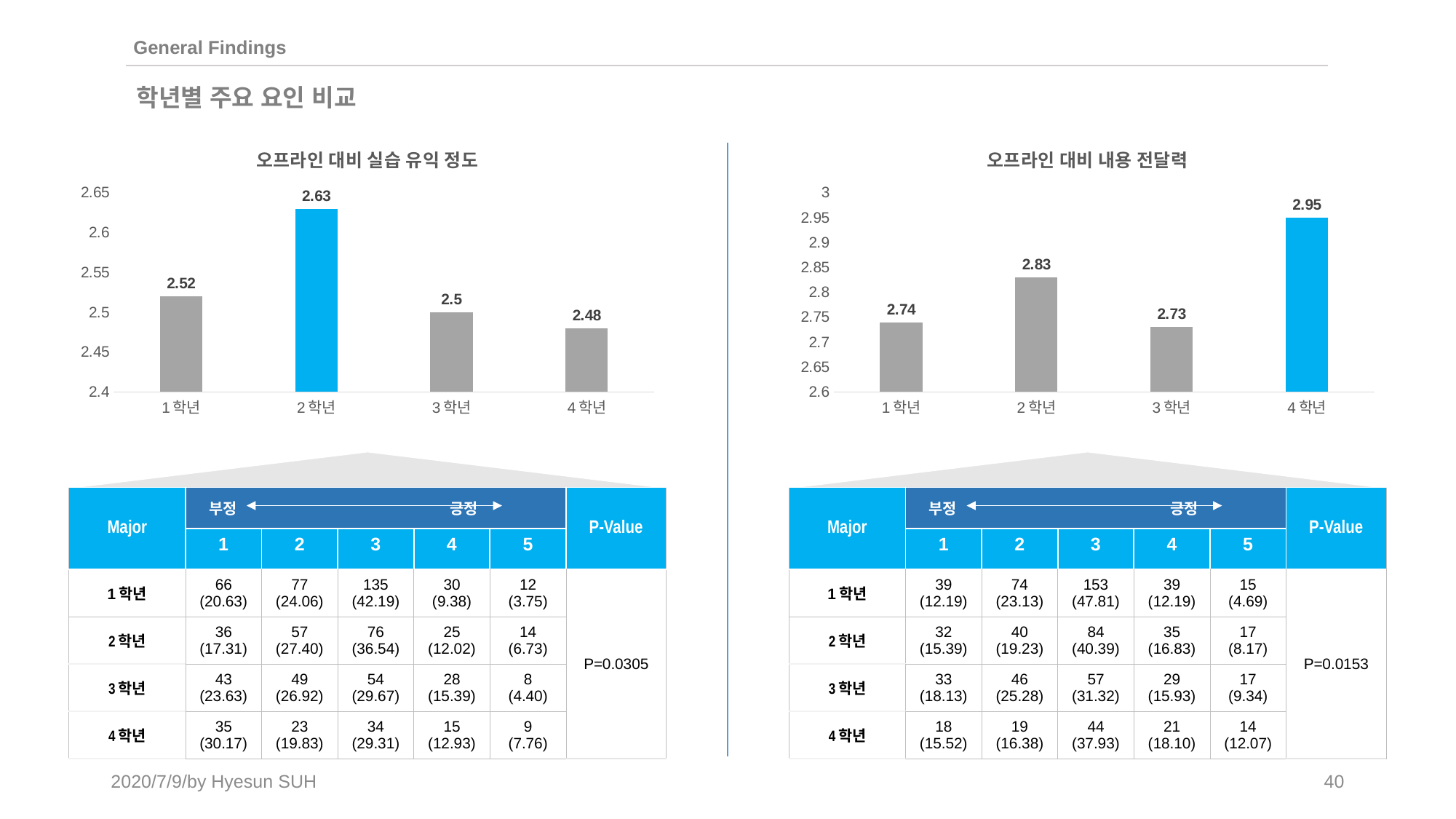

General Findings
학년별 주요 요인 비교

### Chart:

| Category | 오프라인 대비 실습 유익 정도 |
|---|---|
| 1학년 | 2.52 |
| 2학년 | 2.63 |
| 3학년 | 2.5 |
| 4학년 | 2.48 |

### Chart:

| Category | 오프라인 대비 내용 전달력 |
|---|---|
| 1학년 | 2.74 |
| 2학년 | 2.83 |
| 3학년 | 2.73 |
| 4학년 | 2.95 |

| Major |  |  |  |  |  | P-Value |
| --- | --- | --- | --- | --- | --- | --- |
|  | 1 | 2 | 3 | 4 | 5 |  |
| 1학년 | 66 (20.63) | 77 (24.06) | 135 (42.19) | 30 (9.38) | 12 (3.75) | P=0.0305 |
| 2학년 | 36 (17.31) | 57 (27.40) | 76 (36.54) | 25 (12.02) | 14 (6.73) |  |
| 3학년 | 43 (23.63) | 49 (26.92) | 54 (29.67) | 28 (15.39) | 8 (4.40) |  |
| 4학년 | 35 (30.17) | 23 (19.83) | 34 (29.31) | 15 (12.93) | 9 (7.76) |  |
| Major |  |  |  |  |  | P-Value |
| --- | --- | --- | --- | --- | --- | --- |
|  | 1 | 2 | 3 | 4 | 5 |  |
| 1학년 | 39 (12.19) | 74 (23.13) | 153 (47.81) | 39 (12.19) | 15 (4.69) | P=0.0153 |
| 2학년 | 32 (15.39) | 40 (19.23) | 84 (40.39) | 35 (16.83) | 17 (8.17) |  |
| 3학년 | 33 (18.13) | 46 (25.28) | 57 (31.32) | 29 (15.93) | 17 (9.34) |  |
| 4학년 | 18 (15.52) | 19 (16.38) | 44 (37.93) | 21 (18.10) | 14 (12.07) |  |
부정                                                   긍정
부정                                                   긍정
2020/7/9/by Hyesun SUH
40